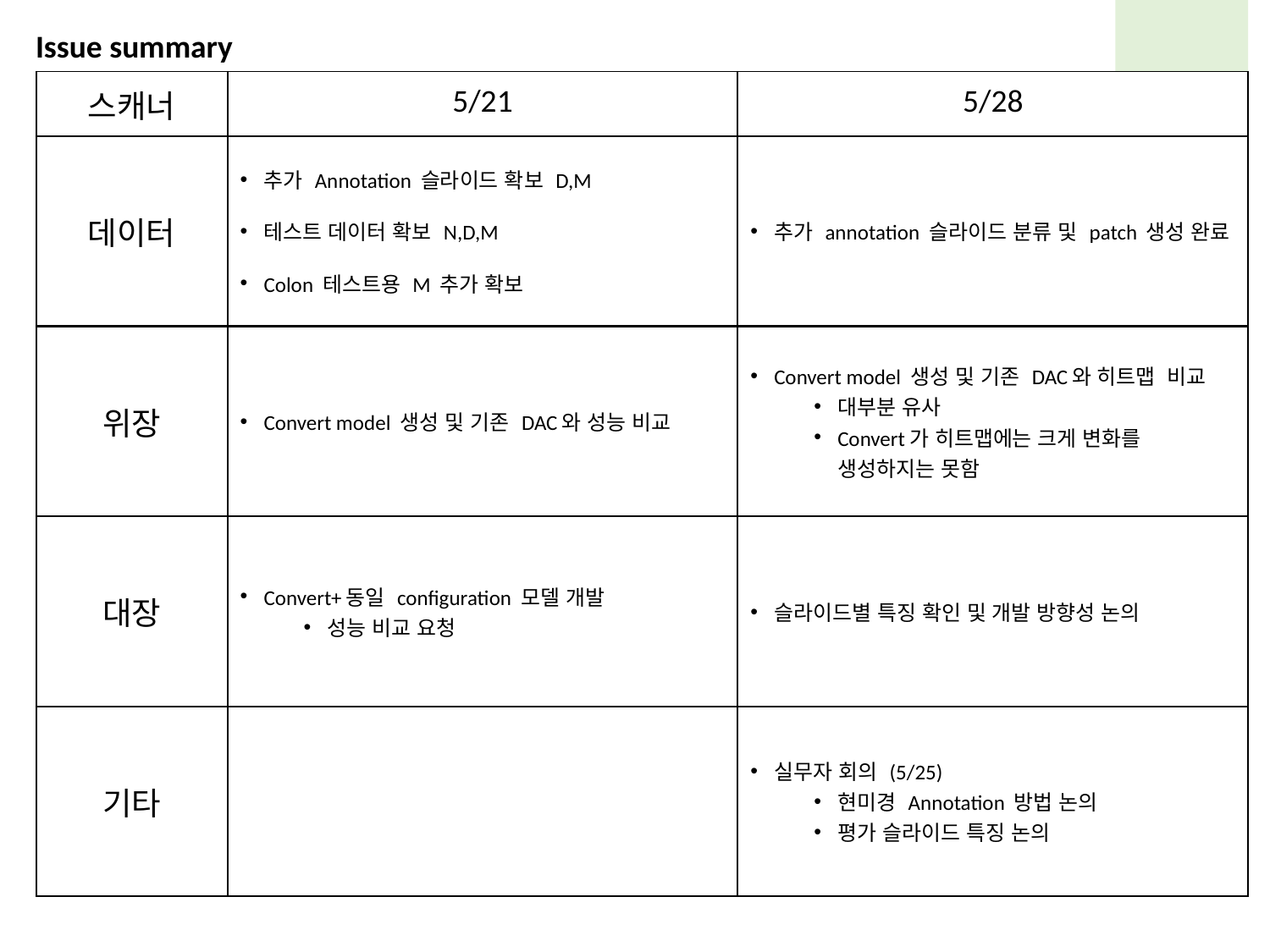

Issue summary
| 스캐너 | 5/21 | 5/28 |
| --- | --- | --- |
| 데이터 | 추가 Annotation 슬라이드 확보 D,M 테스트 데이터 확보 N,D,M Colon 테스트용 M 추가 확보 | 추가 annotation 슬라이드 분류 및 patch 생성 완료 |
| 위장 | Convert model 생성 및 기존 DAC와 성능 비교 | Convert model 생성 및 기존 DAC와 히트맵 비교 대부분 유사 Convert가 히트맵에는 크게 변화를 생성하지는 못함 |
| --- | --- | --- |
| 대장 | Convert+동일 configuration 모델 개발 성능 비교 요청 | 슬라이드별 특징 확인 및 개발 방향성 논의 |
| 기타 |  | 실무자 회의 (5/25) 현미경 Annotation 방법 논의 평가 슬라이드 특징 논의 |